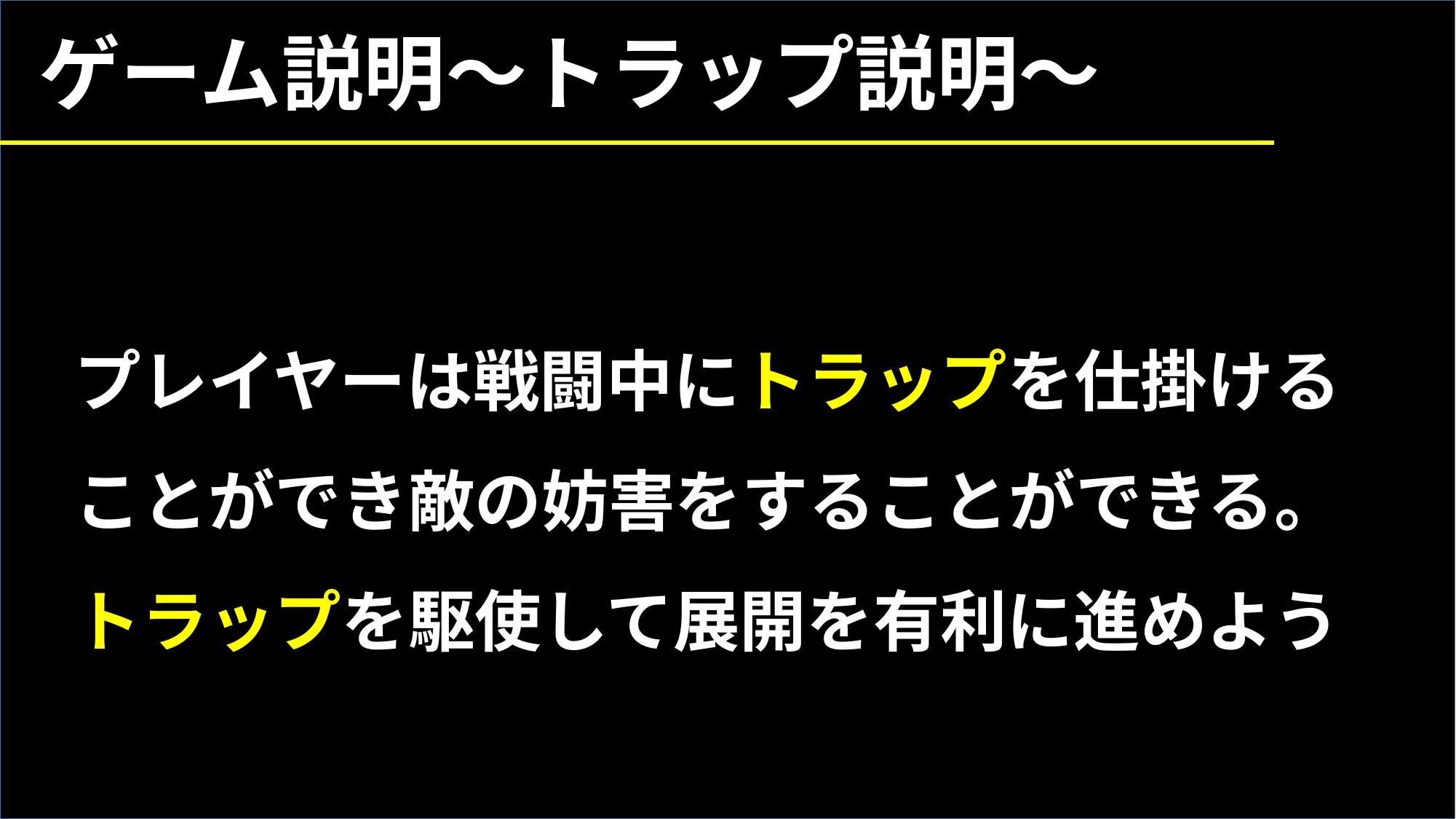

ゲーム説明～トラップ説明～
プレイヤーは戦闘中にトラップを仕掛ける
ことができ敵の妨害をすることができる。
トラップを駆使して展開を有利に進めよう